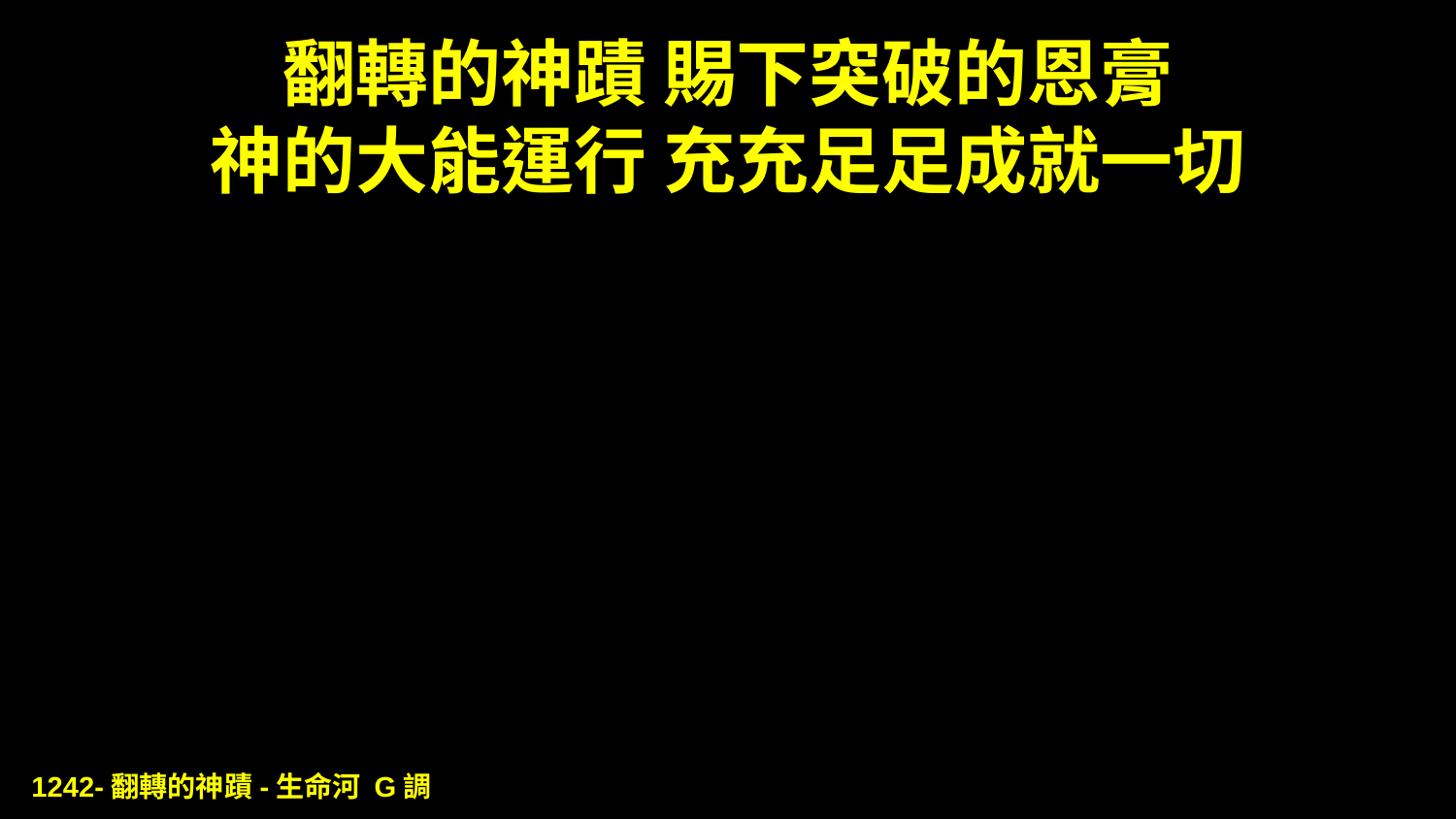

# 翻轉的神蹟 賜下突破的恩膏 神的大能運行 充充足足成就一切
1242-翻轉的神蹟-生命河 G調